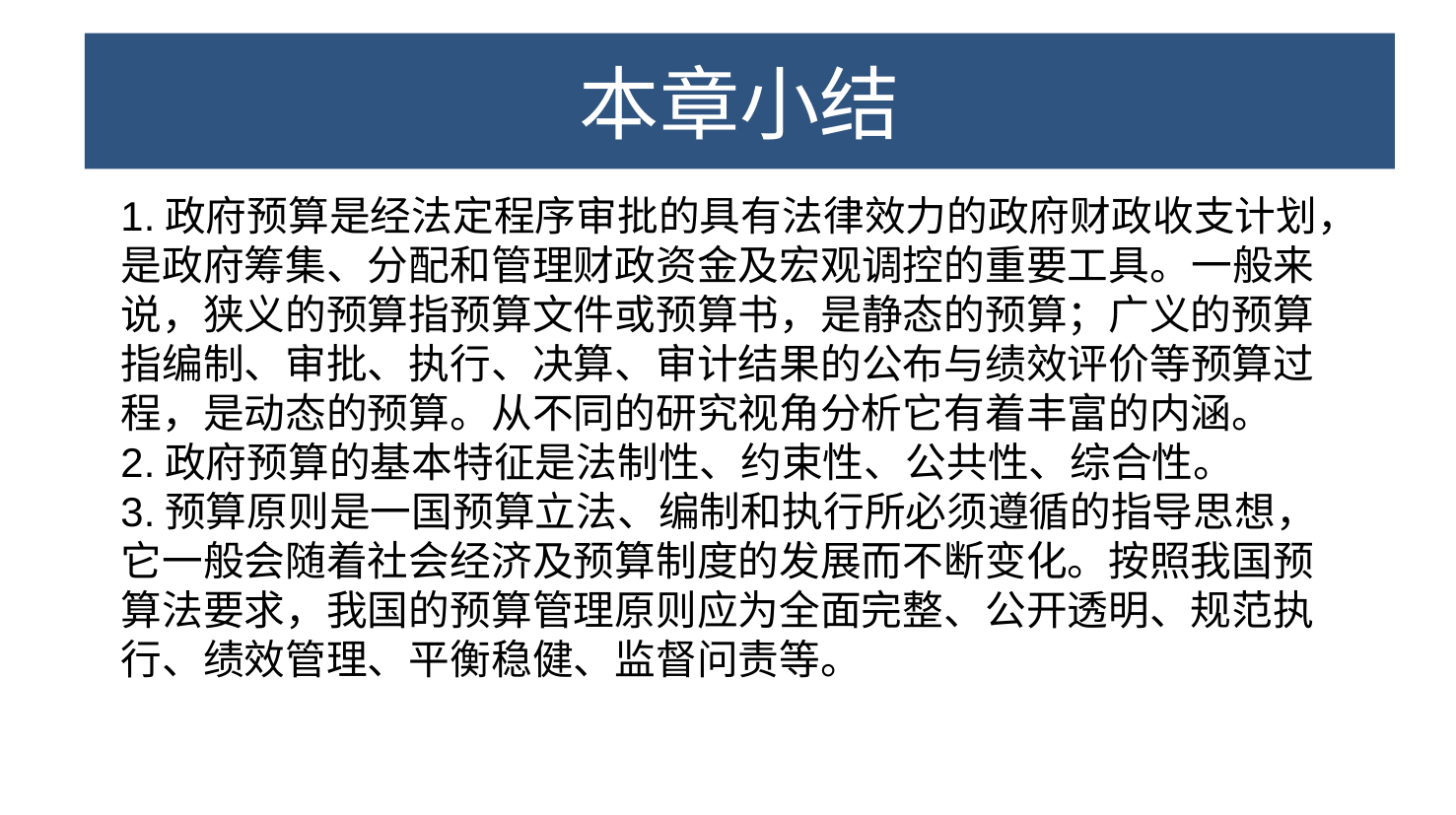

本章小结
本章小结
1.政府预算是经法定程序审批的具有法律效力的政府财政收支计划，是政府筹集、分配和管理财政资金及宏观调控的重要工具。一般来说，狭义的预算指预算文件或预算书，是静态的预算；广义的预算指编制、审批、执行、决算、审计结果的公布与绩效评价等预算过程，是动态的预算。从不同的研究视角分析它有着丰富的内涵。
2.政府预算的基本特征是法制性、约束性、公共性、综合性。
3.预算原则是一国预算立法、编制和执行所必须遵循的指导思想，它一般会随着社会经济及预算制度的发展而不断变化。按照我国预算法要求，我国的预算管理原则应为全面完整、公开透明、规范执行、绩效管理、平衡稳健、监督问责等。